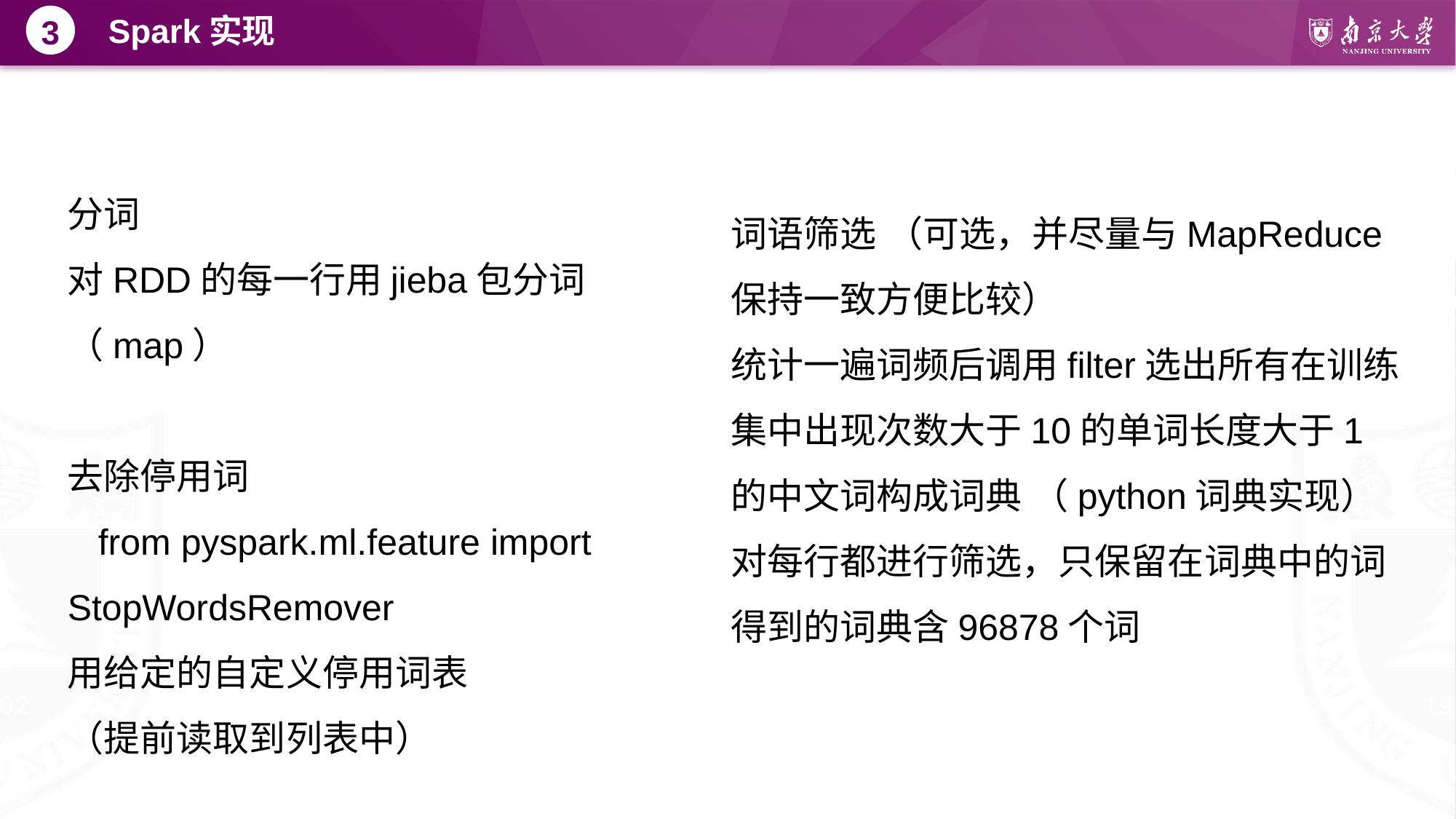

Spark实现

3

分词
对RDD的每一行用jieba包分词 （map）

去除停用词
   from pyspark.ml.feature import StopWordsRemover
用给定的自定义停用词表
（提前读取到列表中）

词语筛选 （可选，并尽量与MapReduce保持一致方便比较）
统计一遍词频后调用filter选出所有在训练集中出现次数大于10的单词长度大于1的中文词构成词典 （python词典实现）
对每行都进行筛选，只保留在词典中的词
得到的词典含96878个词